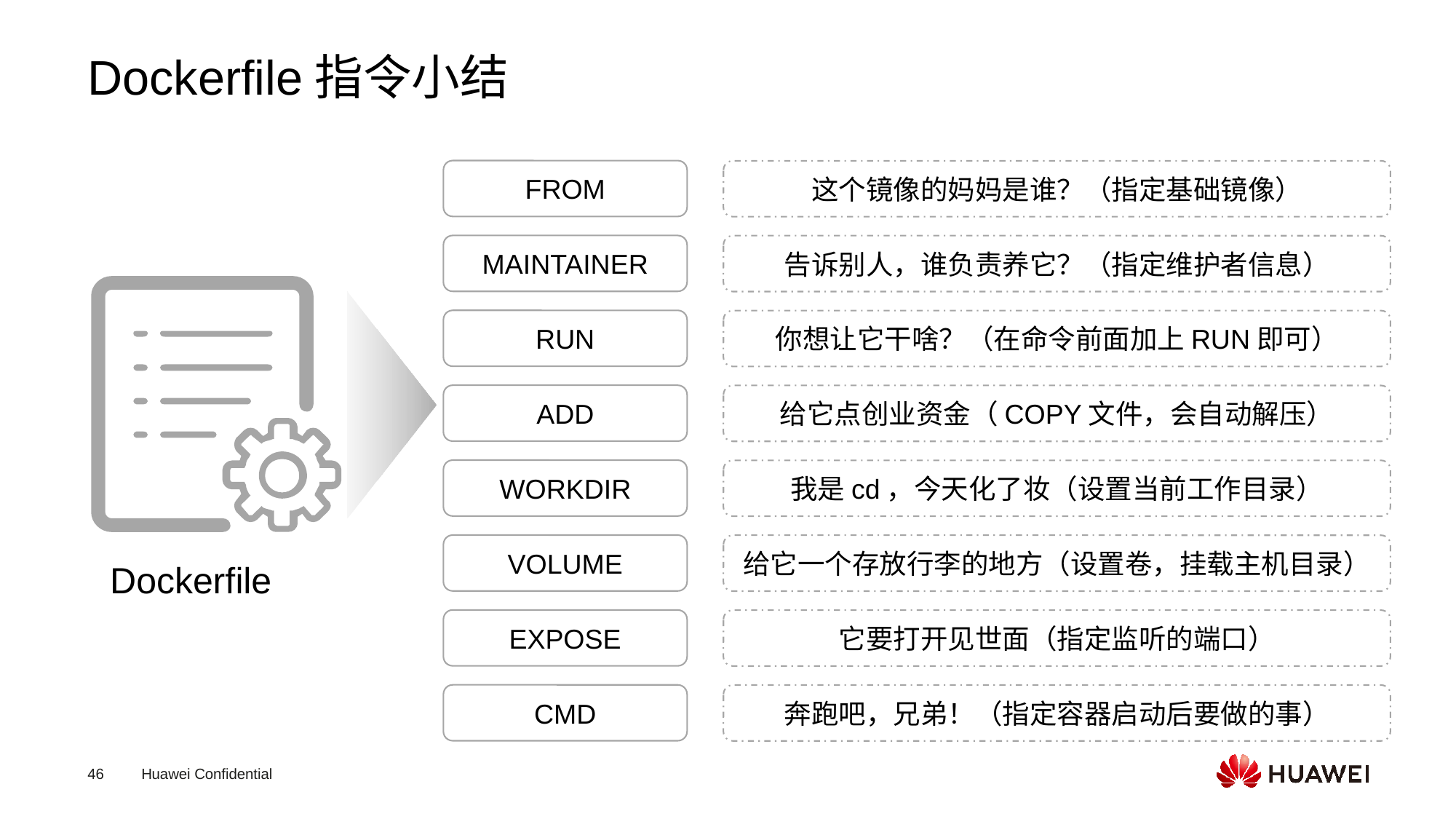

# Dockerfile指令小结
FROM
MAINTAINER
RUN
ADD
WORKDIR
VOLUME
EXPOSE
CMD
这个镜像的妈妈是谁？（指定基础镜像）
告诉别人，谁负责养它？（指定维护者信息）
你想让它干啥？（在命令前面加上RUN即可）
给它点创业资金（COPY文件，会自动解压）
我是cd，今天化了妆（设置当前工作目录）
给它一个存放行李的地方（设置卷，挂载主机目录）
它要打开见世面（指定监听的端口）
奔跑吧，兄弟！（指定容器启动后要做的事）

Dockerfile